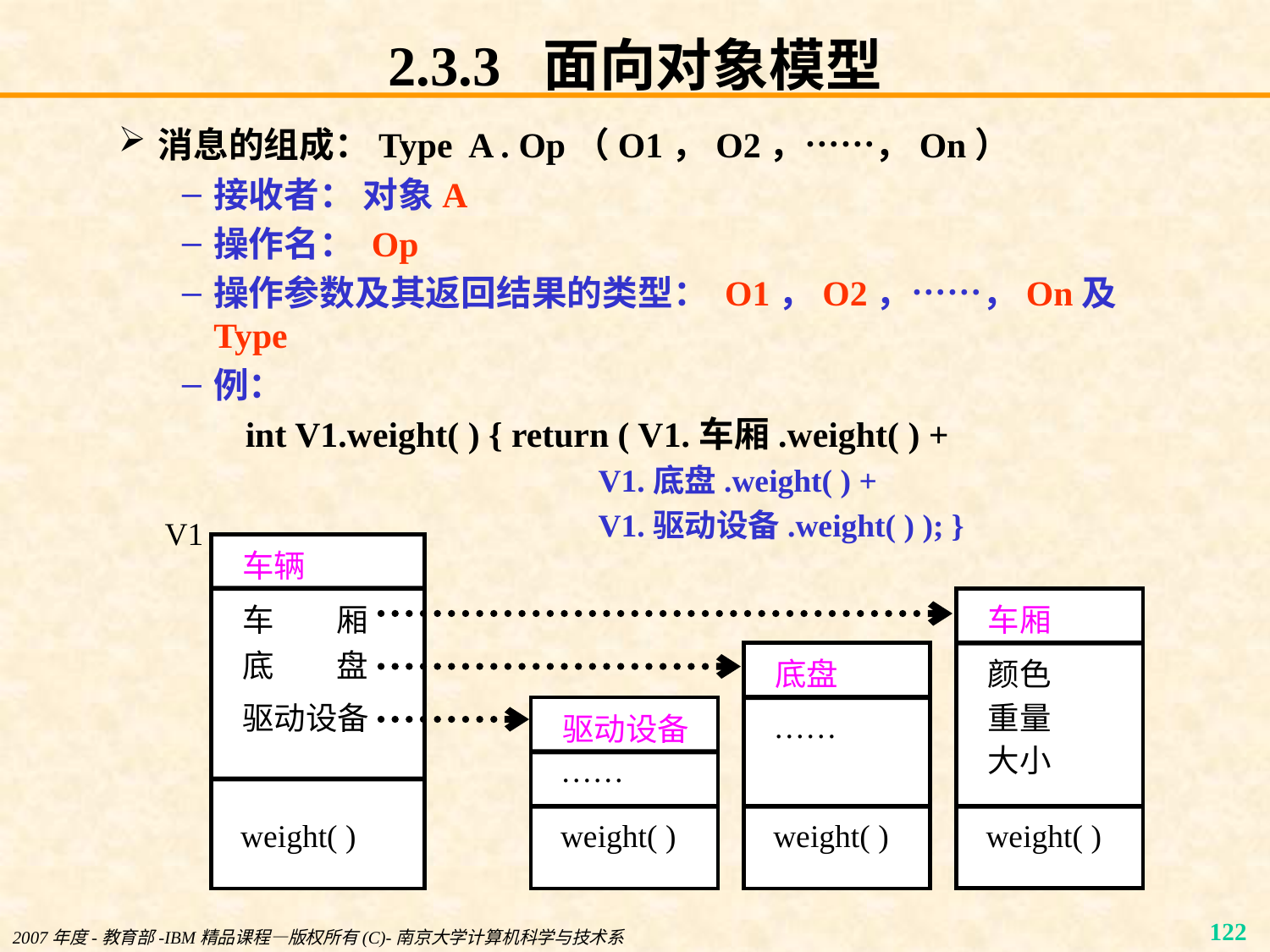

# 2.3.3  面向对象模型
消息的组成：Type  A . Op（O1，O2，……，On）
接收者： 对象A
操作名： Op
操作参数及其返回结果的类型： O1，O2，……，On及Type
例：
int V1.weight( ) { return ( V1.车厢.weight( ) +
                                    V1.底盘.weight( ) +
                                    V1.驱动设备.weight( ) ); }
V1

车辆

车厢
车
厢

底
盘

底盘
颜色

驱动设备
重量
……

驱动设备

大小

……

weight( )

weight( )

weight( )

weight( )

122
2007年度-教育部-IBM精品课程—版权所有(C)-南京大学计算机科学与技术系